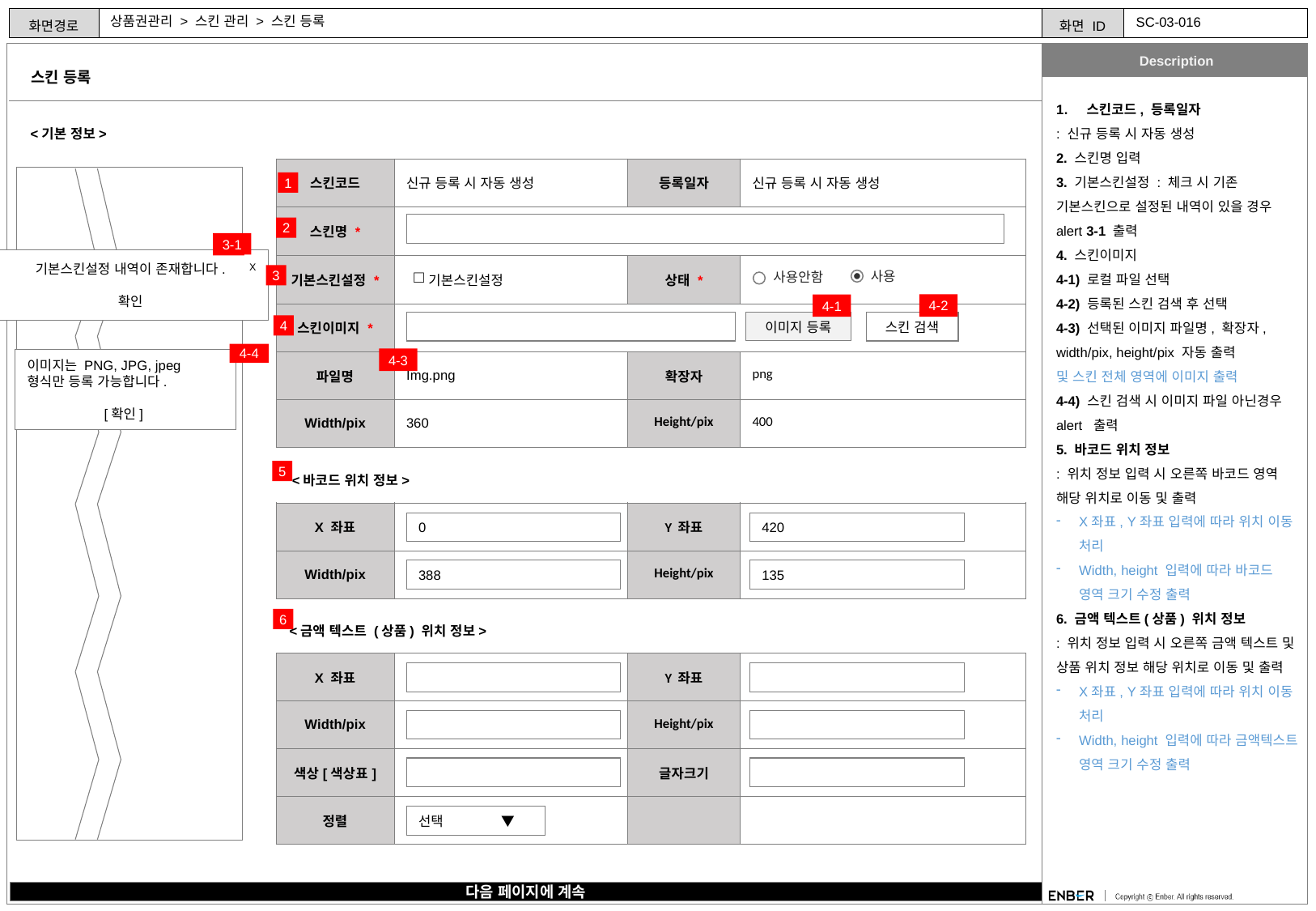

# 상품권관리 > 스킨 관리 > 스킨 등록
SC-03-016
스킨 등록
V

스킨코드, 등록일자
: 신규 등록 시 자동 생성
2. 스킨명 입력
3. 기본스킨설정 : 체크 시 기존 기본스킨으로 설정된 내역이 있을 경우 alert 3-1 출력
4. 스킨이미지
4-1) 로컬 파일 선택
4-2) 등록된 스킨 검색 후 선택
4-3) 선택된 이미지 파일명, 확장자, width/pix, height/pix 자동 출력
및 스킨 전체 영역에 이미지 출력
4-4) 스킨 검색 시 이미지 파일 아닌경우 alert  출력
5. 바코드 위치 정보
: 위치 정보 입력 시 오른쪽 바코드 영역 해당 위치로 이동 및 출력
X좌표, Y좌표 입력에 따라 위치 이동 처리
Width, height 입력에 따라 바코드 영역 크기 수정 출력
6. 금액 텍스트(상품) 위치 정보
: 위치 정보 입력 시 오른쪽 금액 텍스트 및 상품 위치 정보 해당 위치로 이동 및 출력
X좌표, Y좌표 입력에 따라 위치 이동 처리
Width, height 입력에 따라 금액텍스트 영역 크기 수정 출력
<기본 정보>
| 스킨코드 | 신규 등록 시 자동 생성 | 등록일자 | 신규 등록 시 자동 생성 |
| --- | --- | --- | --- |
| 스킨명 \* |  |  |  |
| 기본스킨설정 \* | 기본스킨설정 | 상태 \* |  |
| 스킨이미지 \* |  |  |  |
| 파일명 | Img.png | 확장자 | png |
| Width/pix | 360 | Height/pix | 400 |

1

2
3-1
기본스킨설정 내역이 존재합니다.

확인
X
□
3
사용

사용안함

4-2
4-1

스킨 검색
이미지 등록
4
4-4
4-3
이미지는 PNG, JPG, jpeg 형식만 등록 가능합니다.

[확인]
5
<바코드 위치 정보>
| X 좌표 |  | Y 좌표 |  |
| --- | --- | --- | --- |
| Width/pix |  | Height/pix |  |
0
420
388
135
6
<금액 텍스트 (상품) 위치 정보>
| X 좌표 |  | Y 좌표 |  |
| --- | --- | --- | --- |
| Width/pix |  | Height/pix |  |
| 색상[색상표] |  | 글자크기 |  |
| 정렬 |  |  |  |

선택               ▼
다음 페이지에 계속